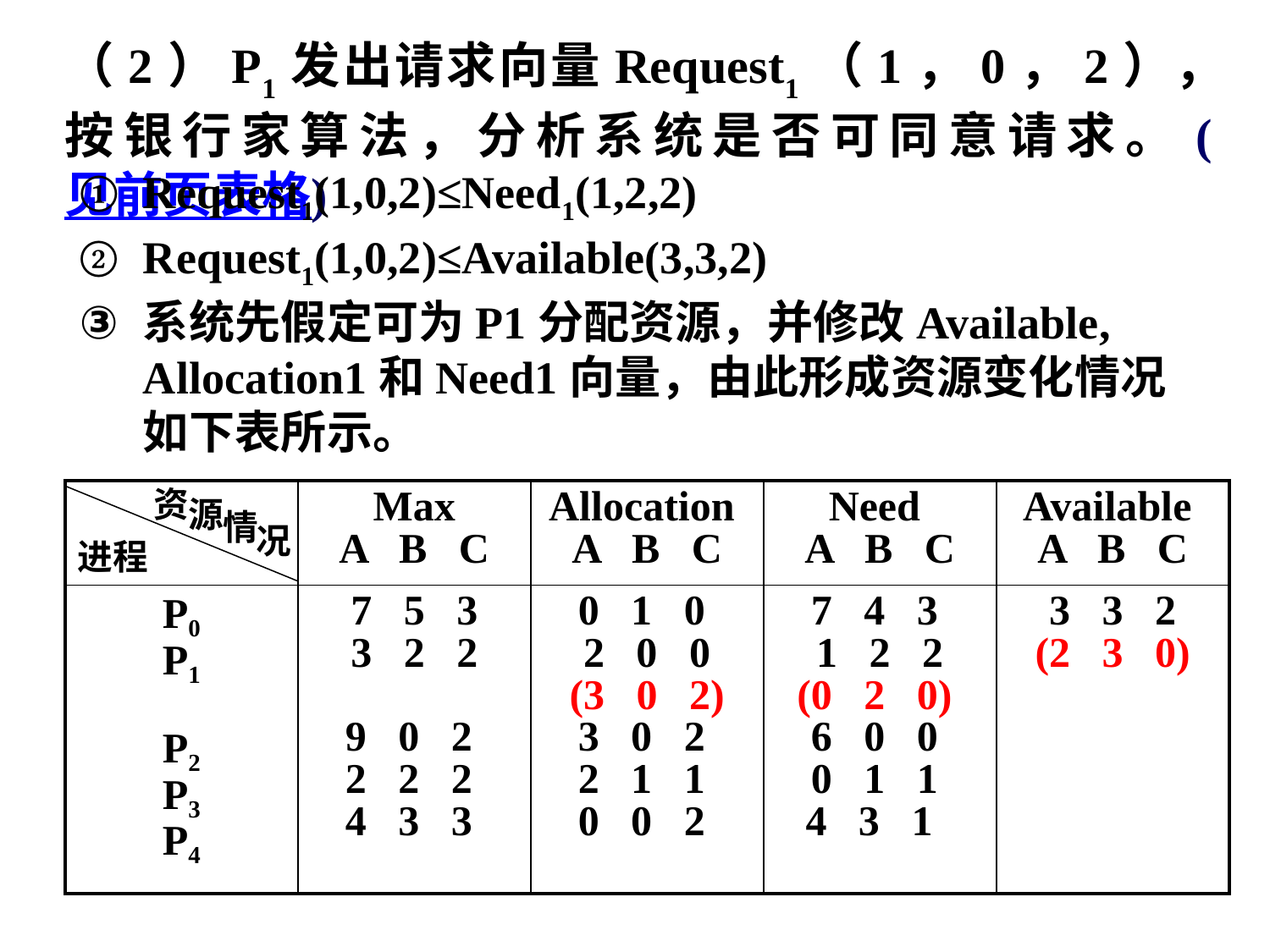

（2）P1发出请求向量Request1（1，0，2），按银行家算法，分析系统是否可同意请求。(见前页表格)
Request1(1,0,2)≤Need1(1,2,2)
Request1(1,0,2)≤Available(3,3,2)
系统先假定可为P1分配资源，并修改Available, Allocation1和Need1向量，由此形成资源变化情况如下表所示。
资

源
情
况
进程
|  | Max A B C | Allocation A B C | Need A B C | Available A B C |
| --- | --- | --- | --- | --- |
| P0 P1 P2 P3 P4 | 7 5 3 3 2 2 9 0 2 2 2 2 4 3 3 | 0 1 0 2 0 0 (3 0 2) 3 0 2 2 1 1 0 0 2 | 7 4 3 1 2 2 (0 2 0) 6 0 0 0 1 1 4 3 1 | 3 3 2 (2 3 0) |
114